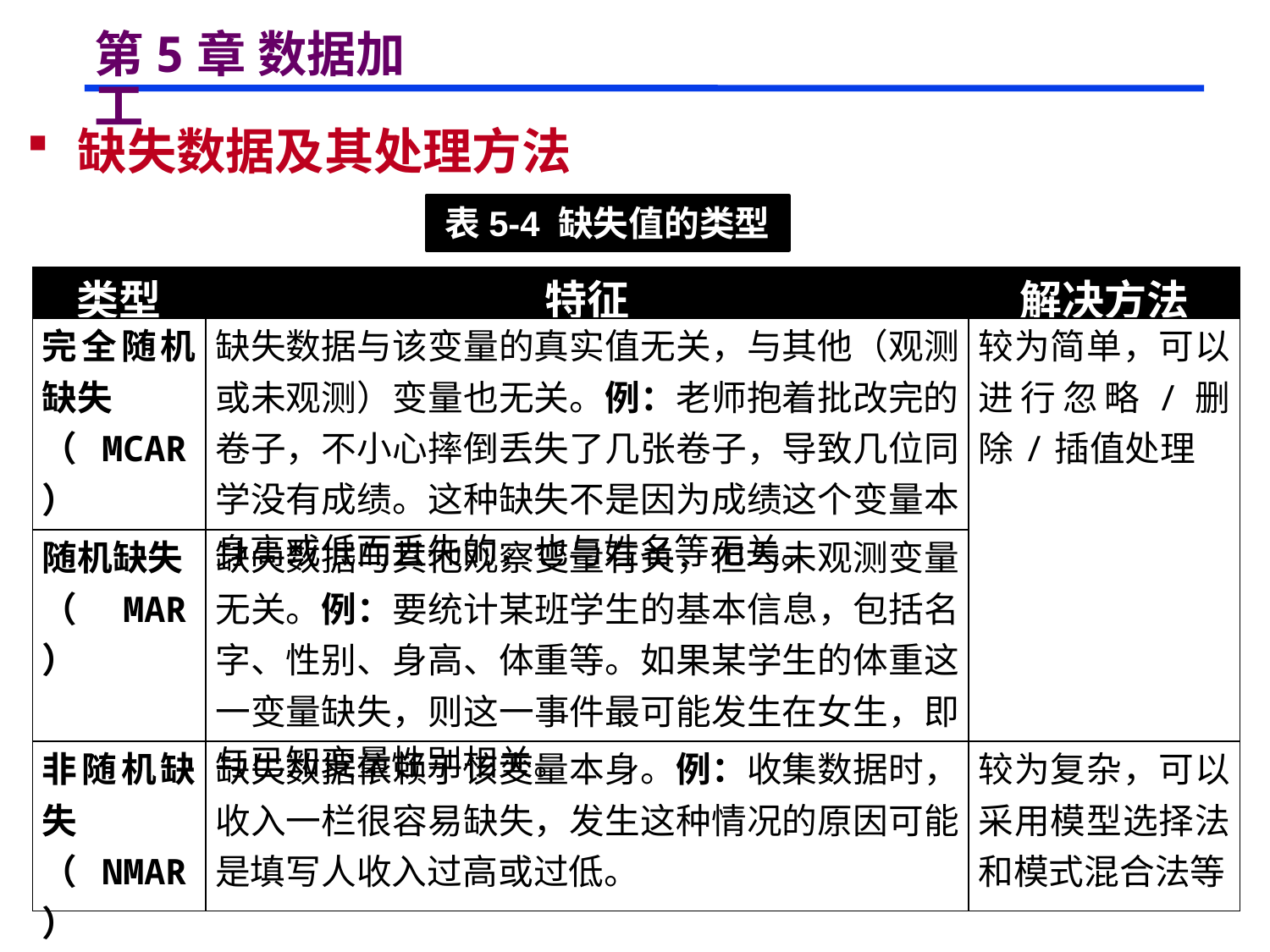

# 第5章 数据加工
 缺失数据及其处理方法
表5-4 缺失值的类型
| 类型 | 特征 | 解决方法 |
| --- | --- | --- |
| 完全随机缺失 （MCAR） | 缺失数据与该变量的真实值无关，与其他（观测或未观测）变量也无关。例：老师抱着批改完的卷子，不小心摔倒丢失了几张卷子，导致几位同学没有成绩。这种缺失不是因为成绩这个变量本身高或低而丢失的，也与姓名等无关。 | 较为简单，可以进行忽略/删除/插值处理 |
| 随机缺失 （MAR） | 缺失数据与其他观察变量有关，但与未观测变量无关。例：要统计某班学生的基本信息，包括名字、性别、身高、体重等。如果某学生的体重这一变量缺失，则这一事件最可能发生在女生，即与已知变量性别相关。 |  |
| 非随机缺失 （NMAR） | 缺失数据依赖于该变量本身。例：收集数据时，收入一栏很容易缺失，发生这种情况的原因可能是填写人收入过高或过低。 | 较为复杂，可以采用模型选择法和模式混合法等 |